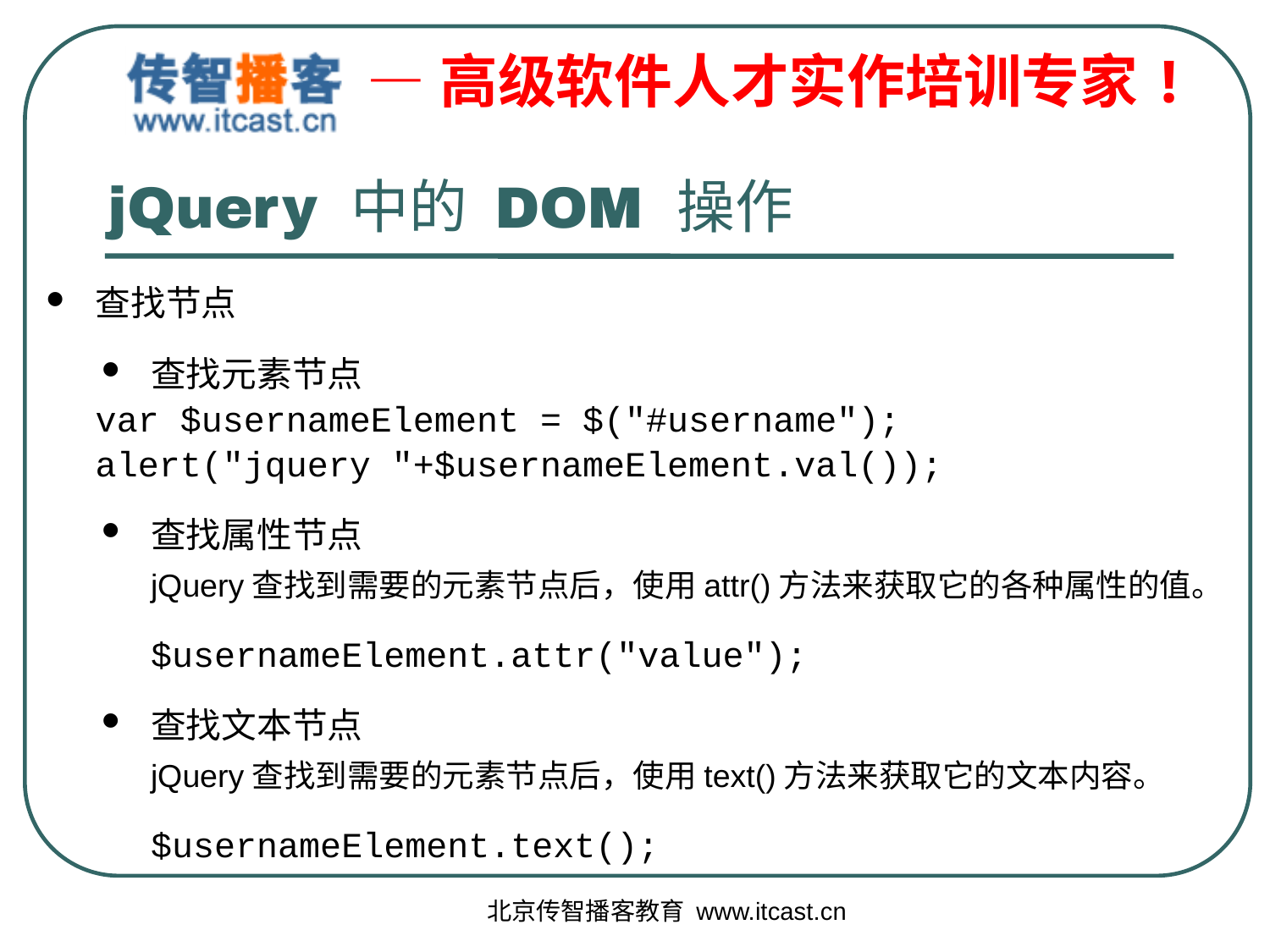

jQuery 中的 DOM 操作
查找节点
查找元素节点
	var $usernameElement = $("#username");
	alert("jquery "+$usernameElement.val());
查找属性节点
	jQuery查找到需要的元素节点后，使用attr()方法来获取它的各种属性的值。
	$usernameElement.attr("value");
查找文本节点
	jQuery查找到需要的元素节点后，使用text()方法来获取它的文本内容。
	$usernameElement.text();
北京传智播客教育 www.itcast.cn